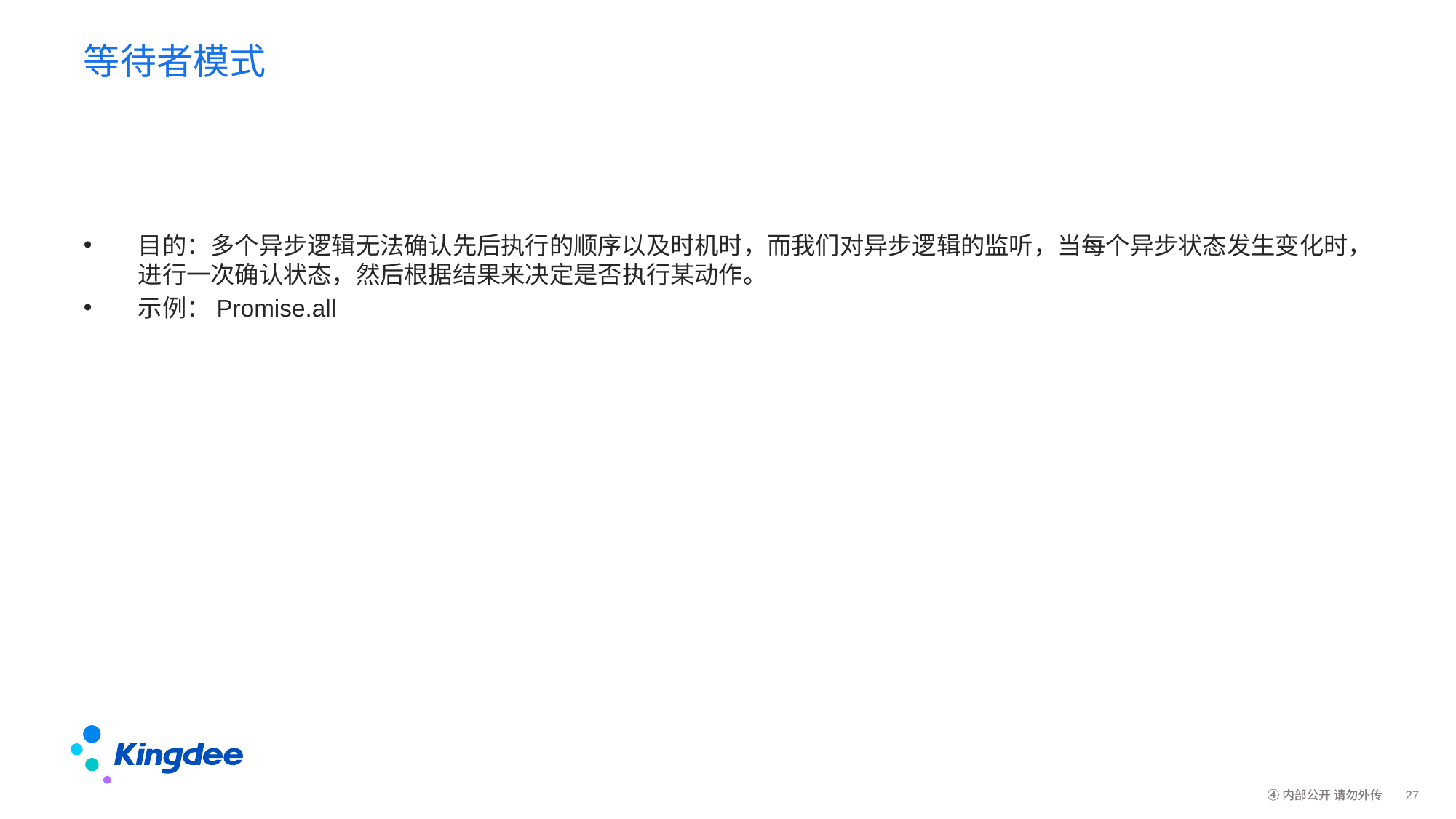

# 等待者模式
目的：多个异步逻辑无法确认先后执行的顺序以及时机时，而我们对异步逻辑的监听，当每个异步状态发生变化时，进行一次确认状态，然后根据结果来决定是否执行某动作。
示例：Promise.all